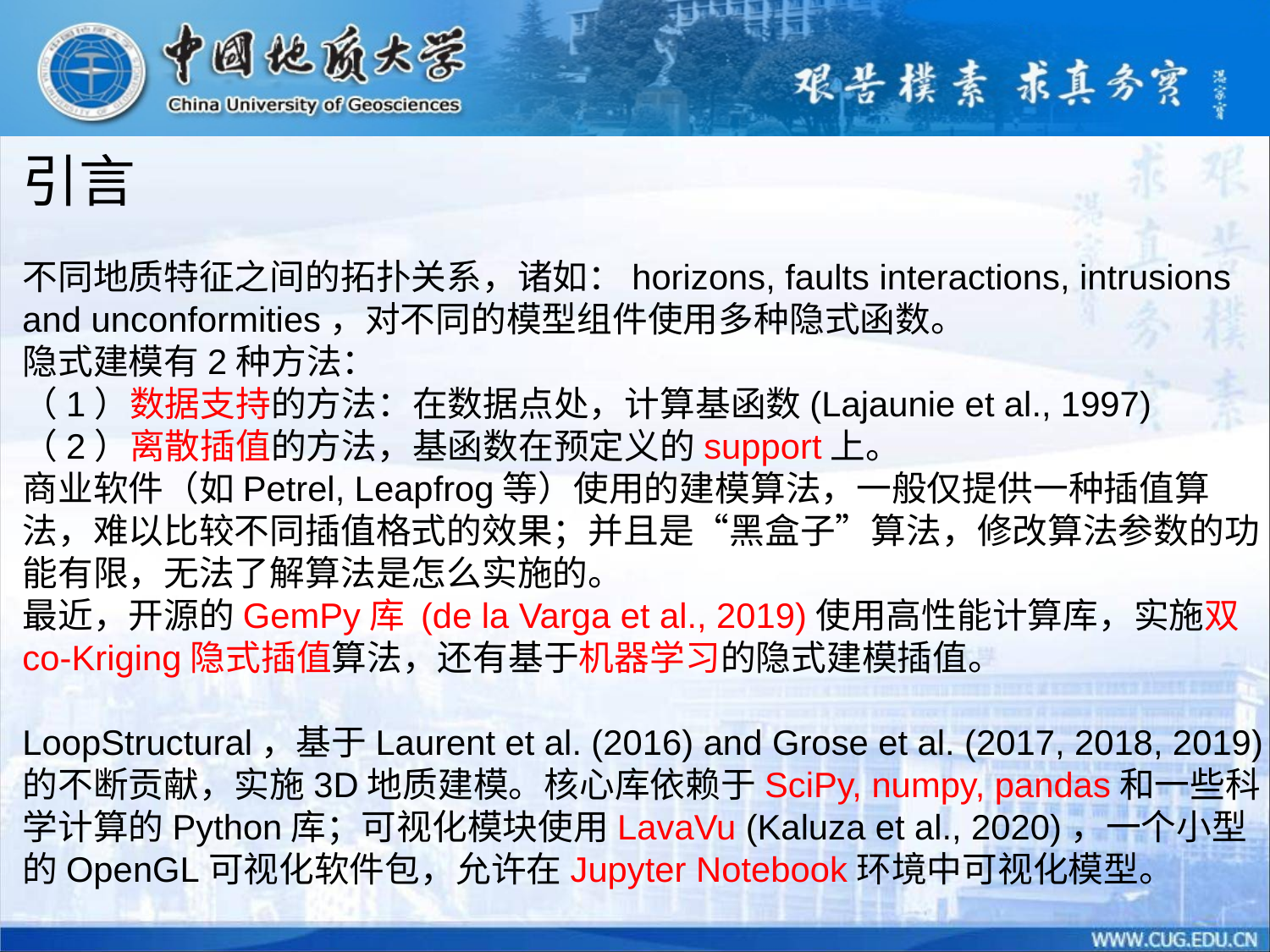

引言
不同地质特征之间的拓扑关系，诸如：horizons, faults interactions, intrusions and unconformities，对不同的模型组件使用多种隐式函数。
隐式建模有2种方法：
（1）数据支持的方法：在数据点处，计算基函数(Lajaunie et al., 1997)
（2）离散插值的方法，基函数在预定义的support上。
商业软件（如Petrel, Leapfrog等）使用的建模算法，一般仅提供一种插值算法，难以比较不同插值格式的效果；并且是“黑盒子”算法，修改算法参数的功能有限，无法了解算法是怎么实施的。
最近，开源的GemPy库 (de la Varga et al., 2019)使用高性能计算库，实施双co-Kriging隐式插值算法，还有基于机器学习的隐式建模插值。

LoopStructural，基于Laurent et al. (2016) and Grose et al. (2017, 2018, 2019)的不断贡献，实施3D地质建模。核心库依赖于SciPy, numpy, pandas和一些科学计算的Python库；可视化模块使用LavaVu (Kaluza et al., 2020)，一个小型的OpenGL可视化软件包，允许在Jupyter Notebook环境中可视化模型。